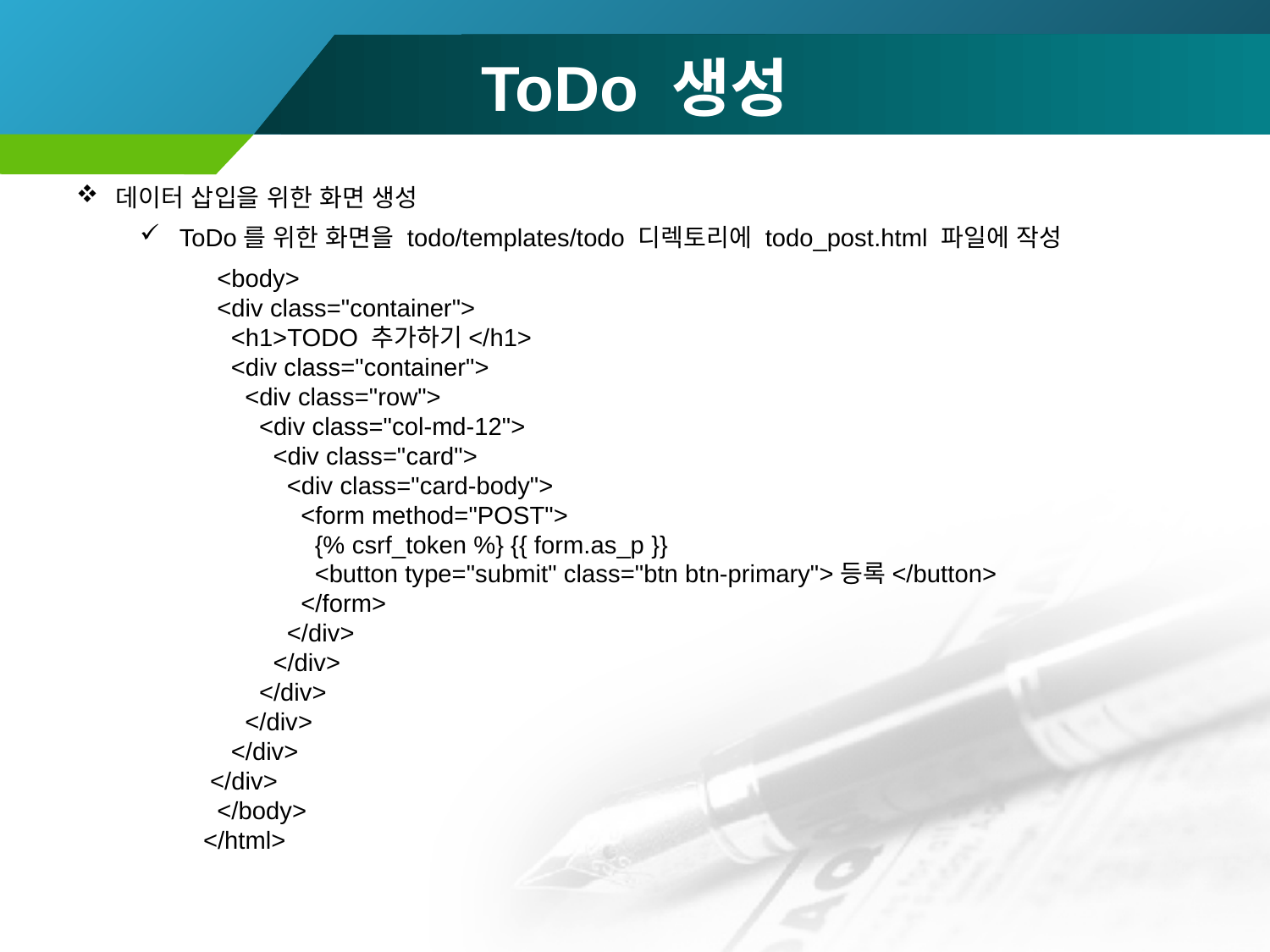

# ToDo 생성
데이터 삽입을 위한 화면 생성
ToDo를 위한 화면을 todo/templates/todo 디렉토리에 todo_post.html 파일에 작성
  <body>
  <div class="container">
    <h1>TODO 추가하기</h1>
    <div class="container">
      <div class="row">
        <div class="col-md-12">
          <div class="card">
            <div class="card-body">
              <form method="POST">
                {% csrf_token %} {{ form.as_p }}
                <button type="submit" class="btn btn-primary">등록</button>
              </form>
            </div>
          </div>
        </div>
      </div>
    </div>
 </div>
  </body>
</html>